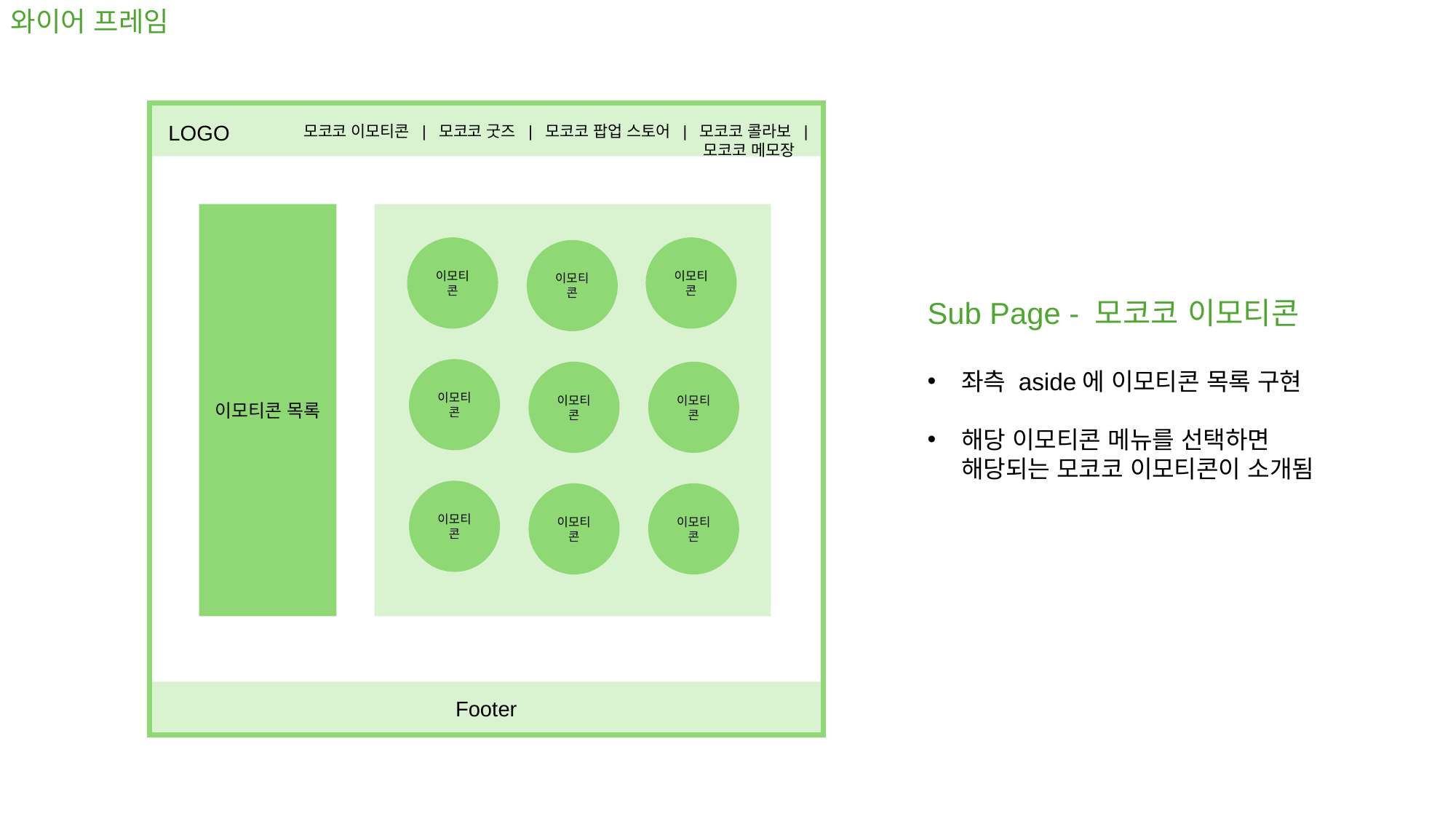

와이어 프레임

LOGO
모코코 이모티콘  |  모코코 굿즈  |  모코코 팝업 스토어  |  모코코 콜라보  |  모코코 메모장

이모티콘 목록
이모티콘
이모티콘
이모티콘
Sub Page - 모코코 이모티콘

좌측 aside에 이모티콘 목록 구현

해당 이모티콘 메뉴를 선택하면 해당되는 모코코 이모티콘이 소개됨
이모티콘
이모티콘
이모티콘
이모티콘
이모티콘
이모티콘
Footer